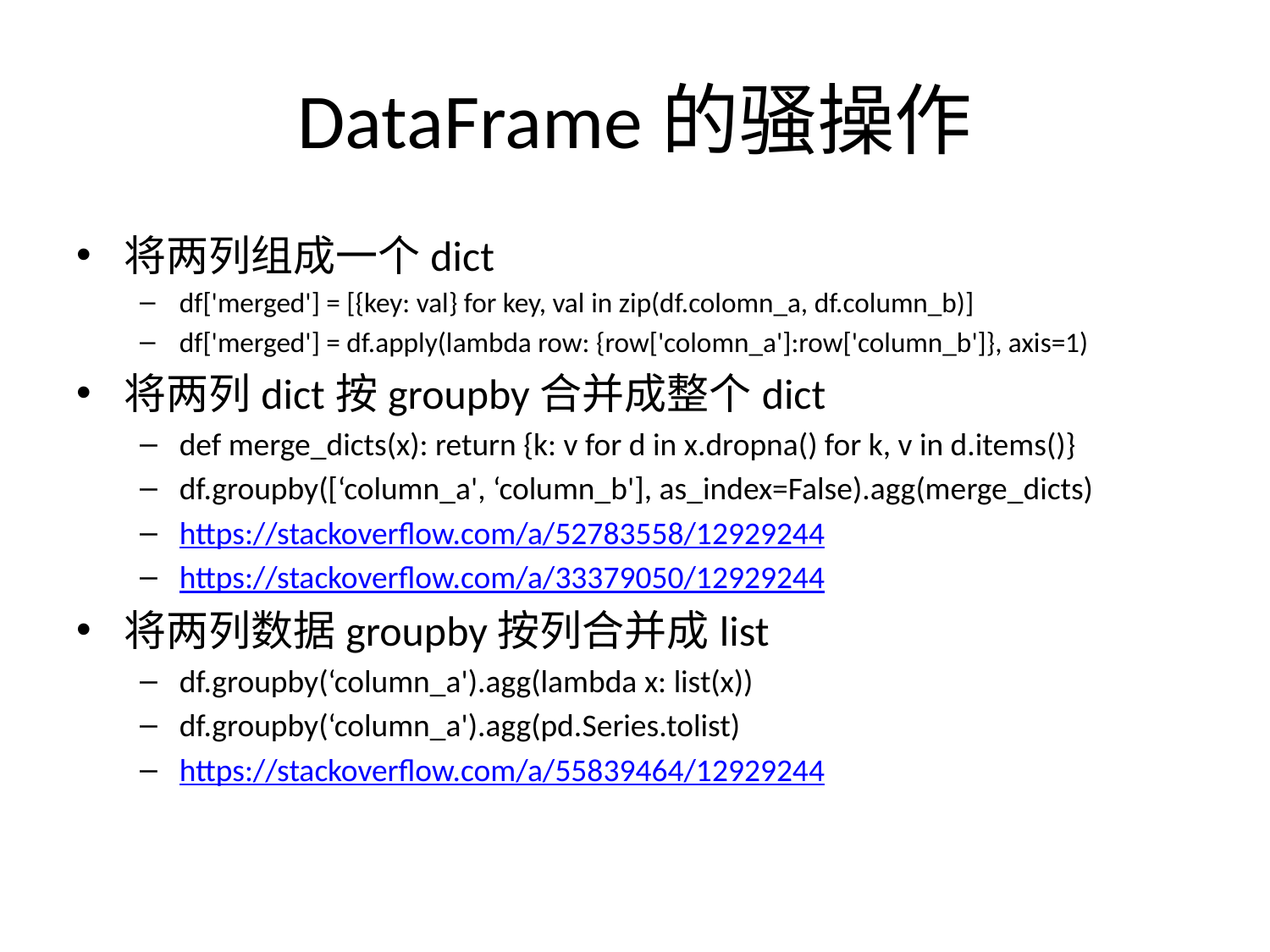

# DataFrame的骚操作
将两列组成一个dict
df['merged'] = [{key: val} for key, val in zip(df.colomn_a, df.column_b)]
df['merged'] = df.apply(lambda row: {row['colomn_a']:row['column_b']}, axis=1)
将两列dict按groupby合并成整个dict
def merge_dicts(x): return {k: v for d in x.dropna() for k, v in d.items()}
df.groupby([‘column_a', ‘column_b'], as_index=False).agg(merge_dicts)
https://stackoverflow.com/a/52783558/12929244
https://stackoverflow.com/a/33379050/12929244
将两列数据groupby按列合并成list
df.groupby(‘column_a').agg(lambda x: list(x))
df.groupby(‘column_a').agg(pd.Series.tolist)
https://stackoverflow.com/a/55839464/12929244